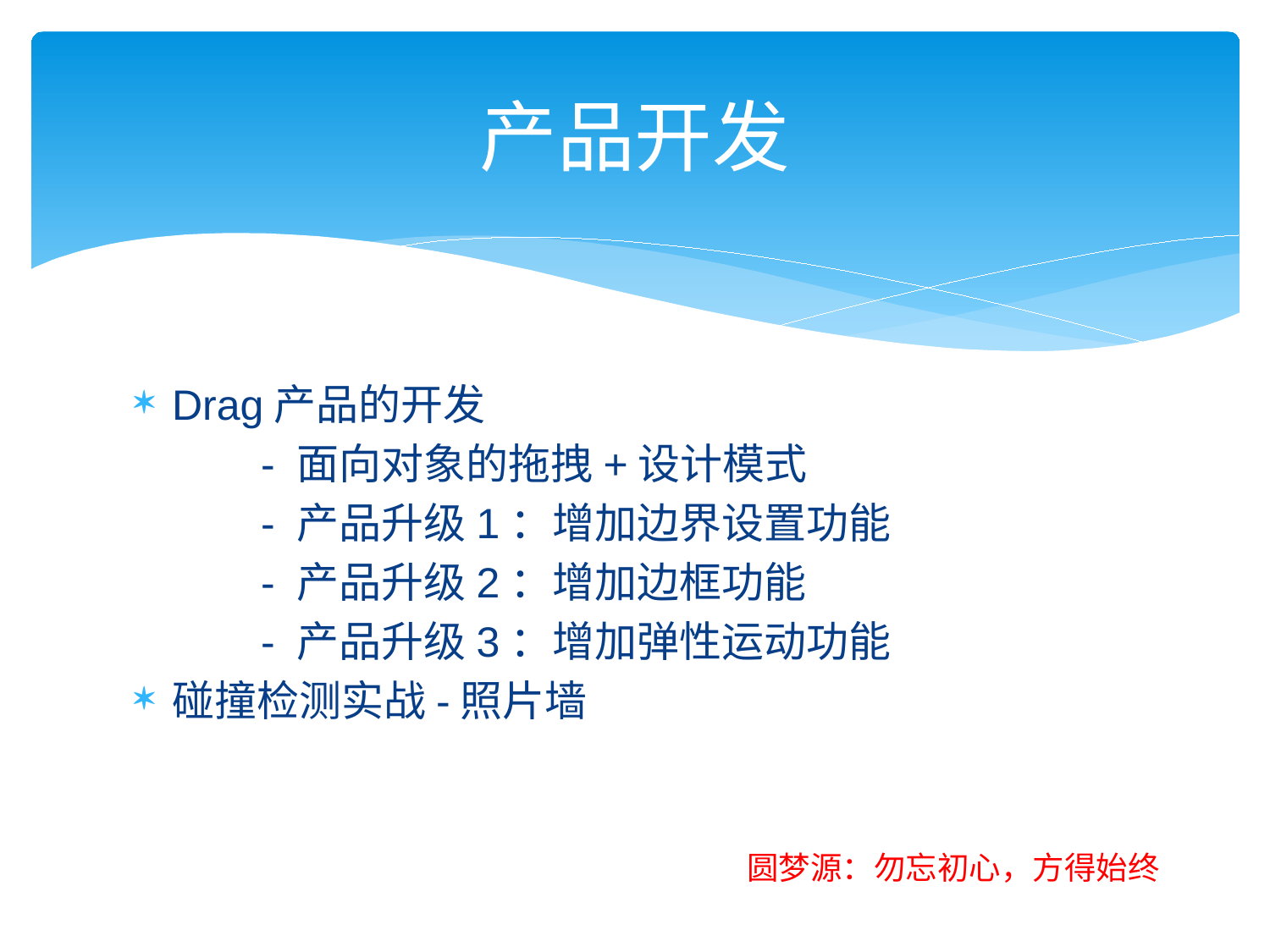

# 产品开发
Drag产品的开发
	- 面向对象的拖拽+设计模式
	- 产品升级1：增加边界设置功能
	- 产品升级2：增加边框功能
	- 产品升级3：增加弹性运动功能
碰撞检测实战-照片墙